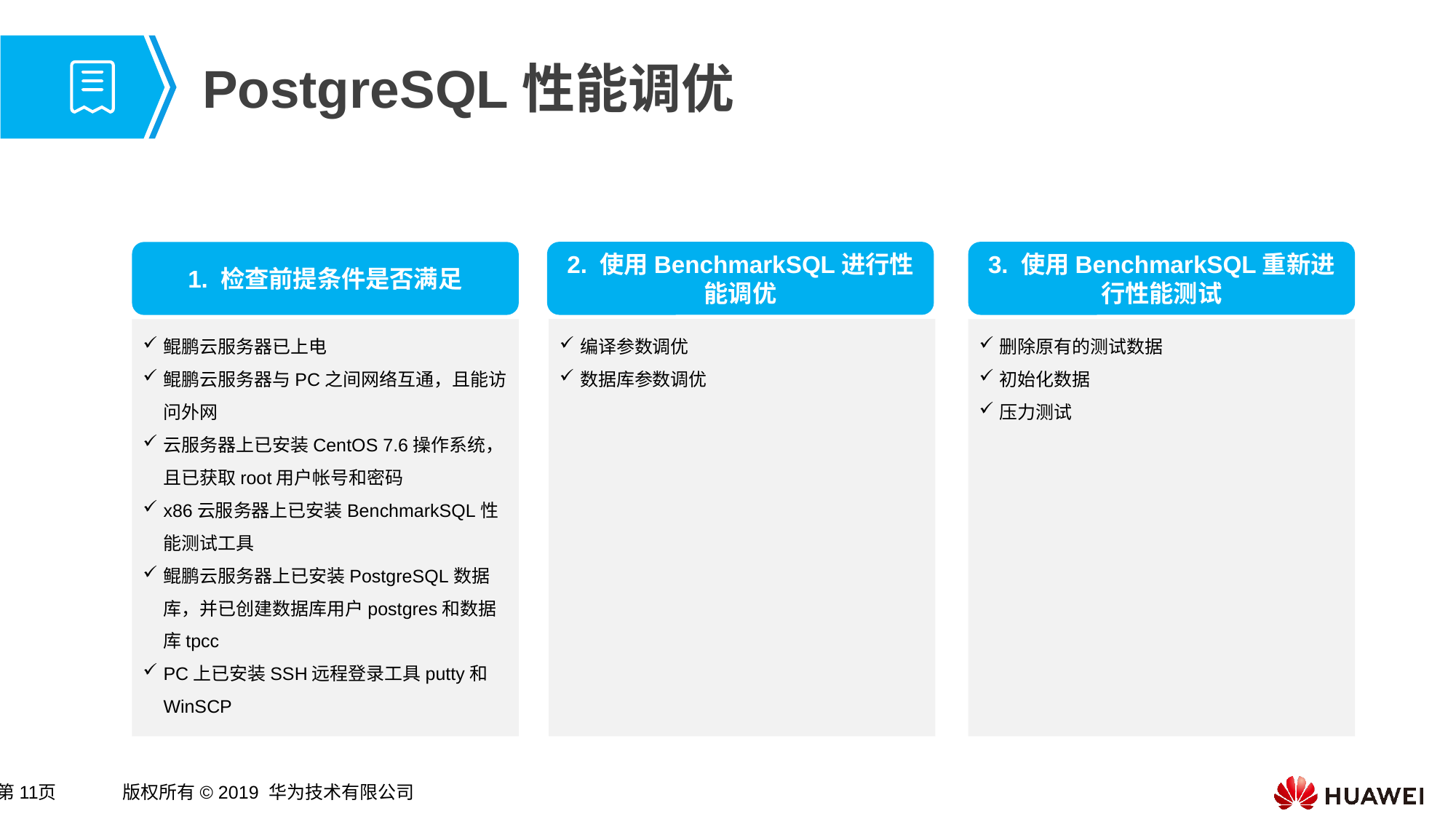

# PostgreSQL性能调优
2. 使用BenchmarkSQL进行性能调优
3. 使用BenchmarkSQL重新进行性能测试
1. 检查前提条件是否满足
编译参数调优
数据库参数调优
删除原有的测试数据
初始化数据
压力测试
鲲鹏云服务器已上电
鲲鹏云服务器与PC之间网络互通，且能访问外网
云服务器上已安装CentOS 7.6操作系统，且已获取root用户帐号和密码
x86云服务器上已安装BenchmarkSQL性能测试工具
鲲鹏云服务器上已安装PostgreSQL数据库，并已创建数据库用户postgres和数据库tpcc
PC上已安装SSH远程登录工具putty和WinSCP